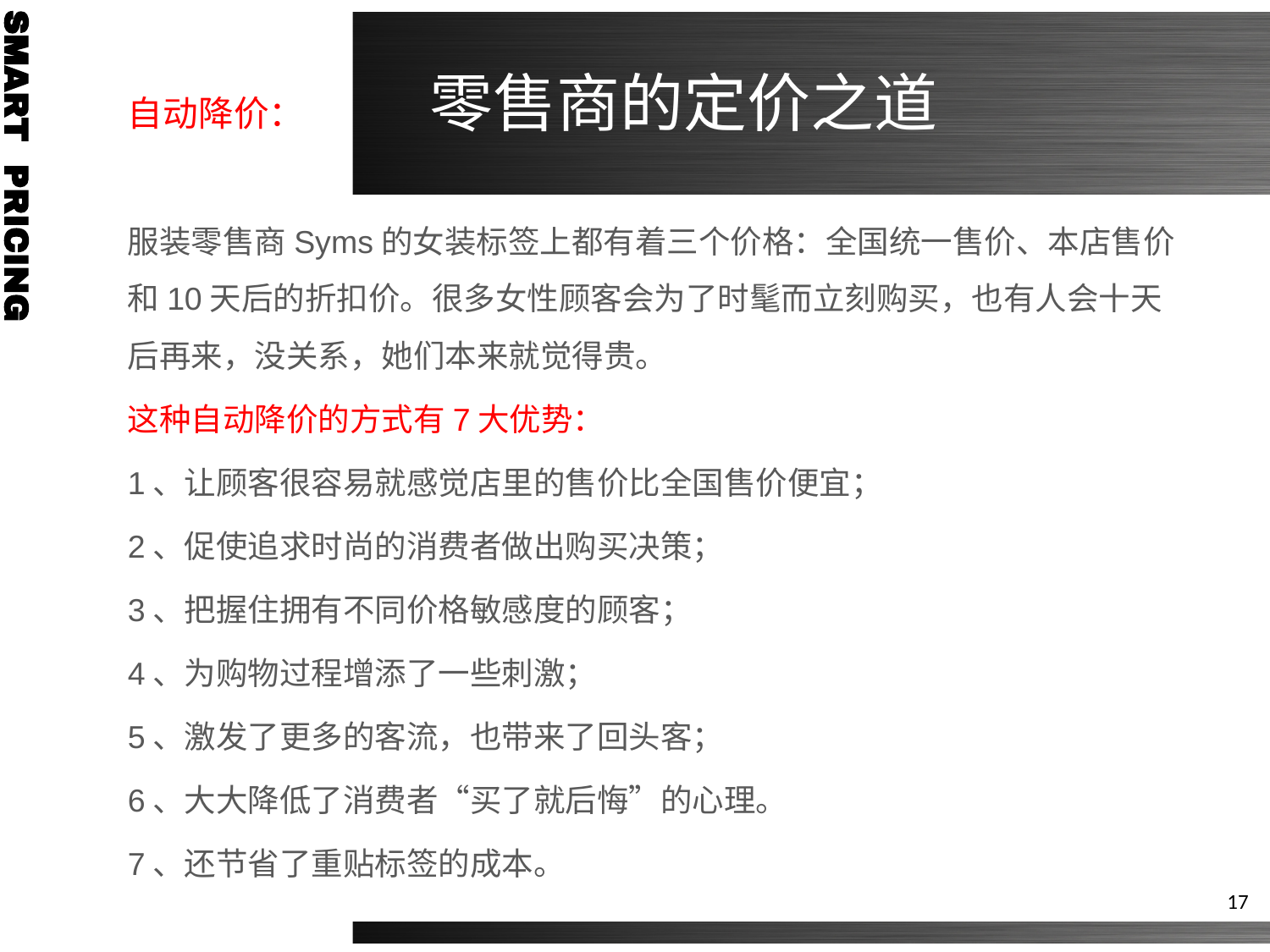

# 自动降价：                零售商的定价之道
服装零售商Syms的女装标签上都有着三个价格：全国统一售价、本店售价和10天后的折扣价。很多女性顾客会为了时髦而立刻购买，也有人会十天后再来，没关系，她们本来就觉得贵。
这种自动降价的方式有7大优势：
1、让顾客很容易就感觉店里的售价比全国售价便宜；
2、促使追求时尚的消费者做出购买决策；
3、把握住拥有不同价格敏感度的顾客；
4、为购物过程增添了一些刺激；
5、激发了更多的客流，也带来了回头客；
6、大大降低了消费者“买了就后悔”的心理。
7、还节省了重贴标签的成本。